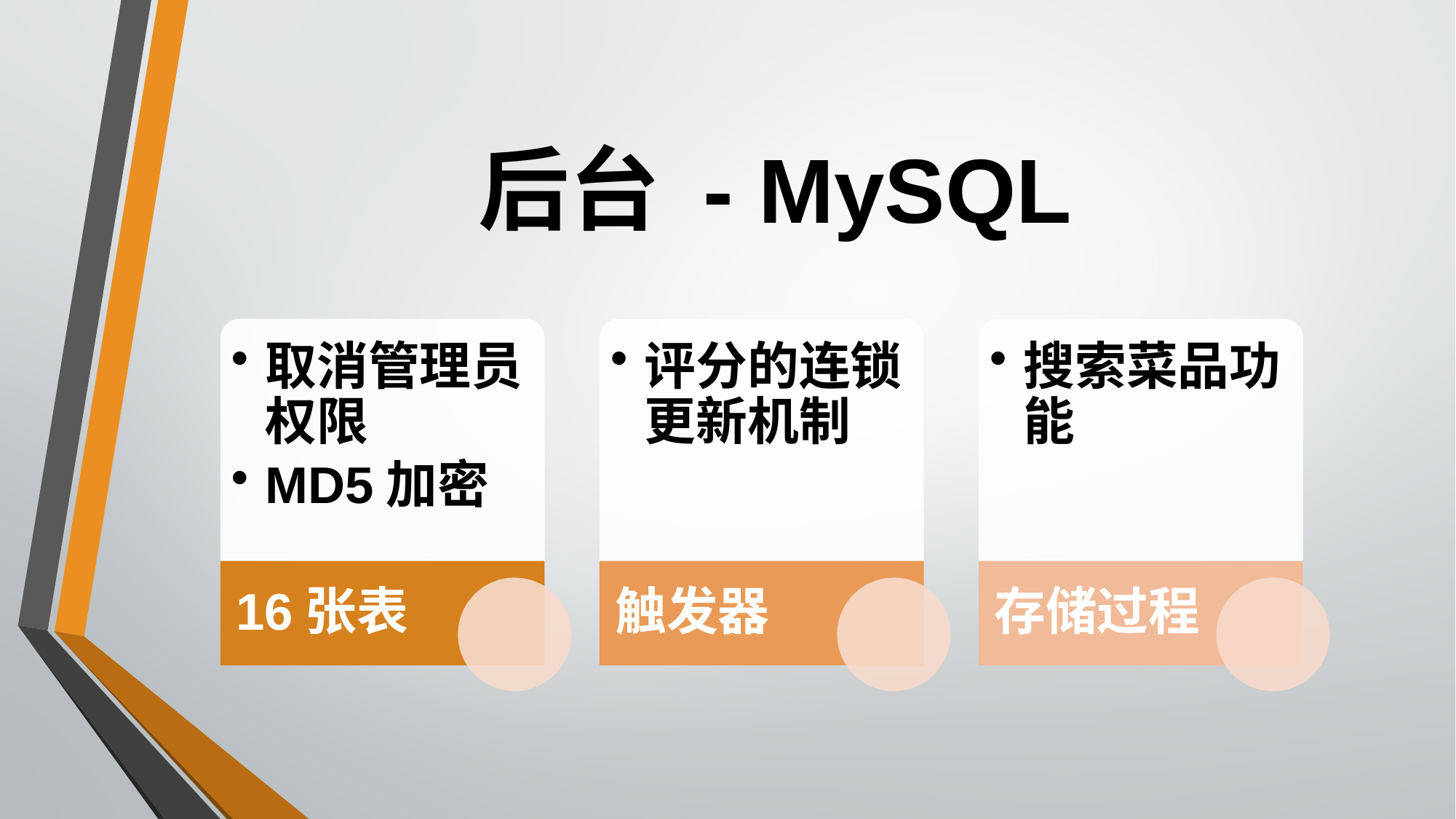

# 后台 - MySQL
取消管理员权限
MD5加密
16张表
评分的连锁更新机制
触发器
搜索菜品功能
存储过程